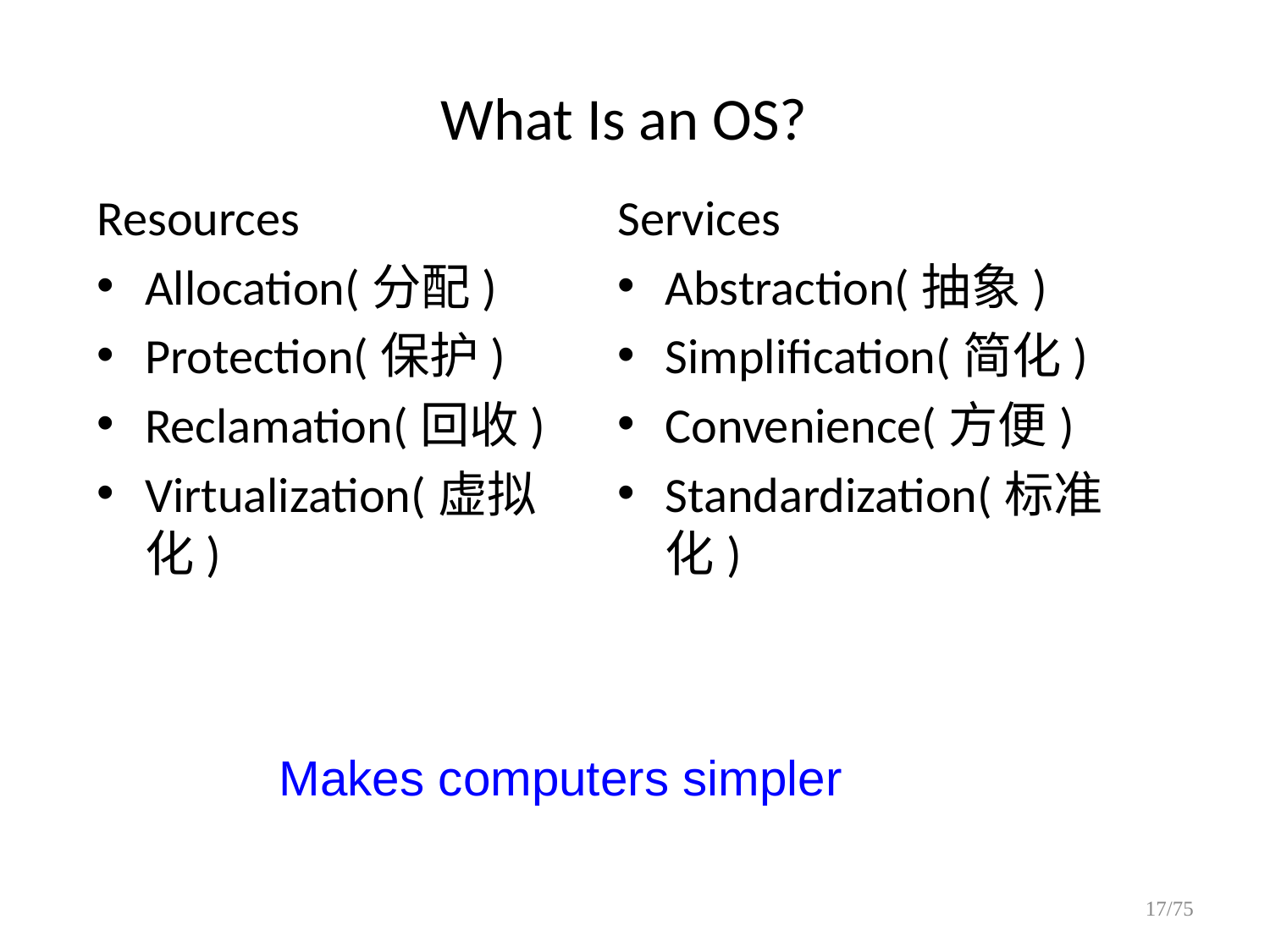

# What Is an OS?
Resources
Allocation(分配)
Protection(保护)
Reclamation(回收)
Virtualization(虚拟化)
Services
Abstraction(抽象)
Simplification(简化)
Convenience(方便)
Standardization(标准化)

Makes computers simpler
17/75